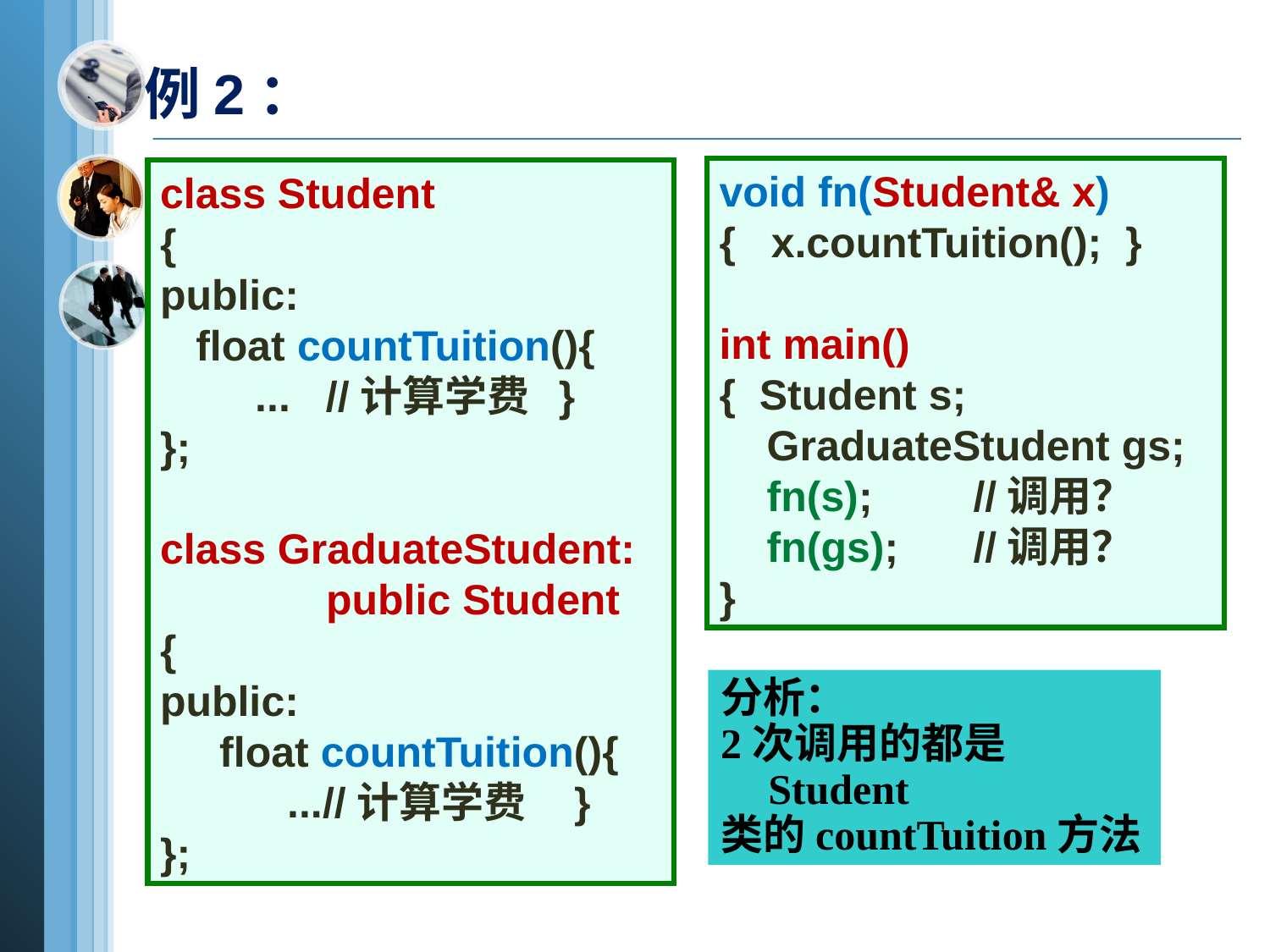

例2：
void fn(Student& x)
{   x.countTuition();  }

int main()
{  Student s;
    GraduateStudent gs;
    fn(s);	//调用？
    fn(gs);	//调用？
}
class Student
{
public:
   float countTuition(){
        ...   //计算学费  }
};

class GraduateStudent:
              public Student
{
public:
     float countTuition(){
	...//计算学费    }
};
分析：
2次调用的都是Student
类的countTuition方法